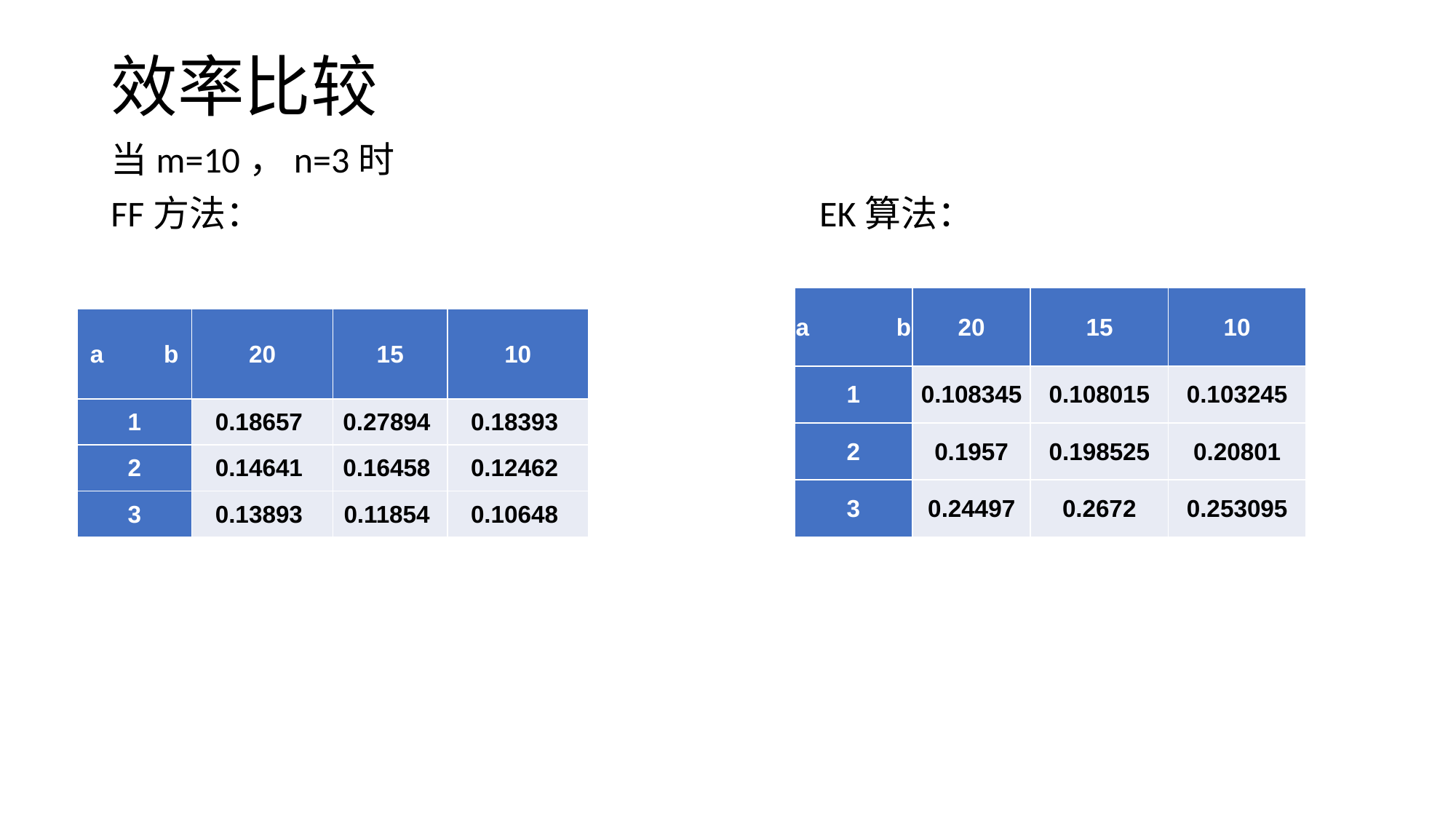

# 效率比较
当m=10，n=3时
FF方法：                                                                   EK算法：

| a b | 20 | 15 | 10 |
| --- | --- | --- | --- |
| 1 | 0.108345 | 0.108015 | 0.103245 |
| 2 | 0.1957 | 0.198525 | 0.20801 |
| 3 | 0.24497 | 0.2672 | 0.253095 |
| a b | 20 | 15 | 10 |
| --- | --- | --- | --- |
| 1 | 0.18657 | 0.27894 | 0.18393 |
| 2 | 0.14641 | 0.16458 | 0.12462 |
| 3 | 0.13893 | 0.11854 | 0.10648 |